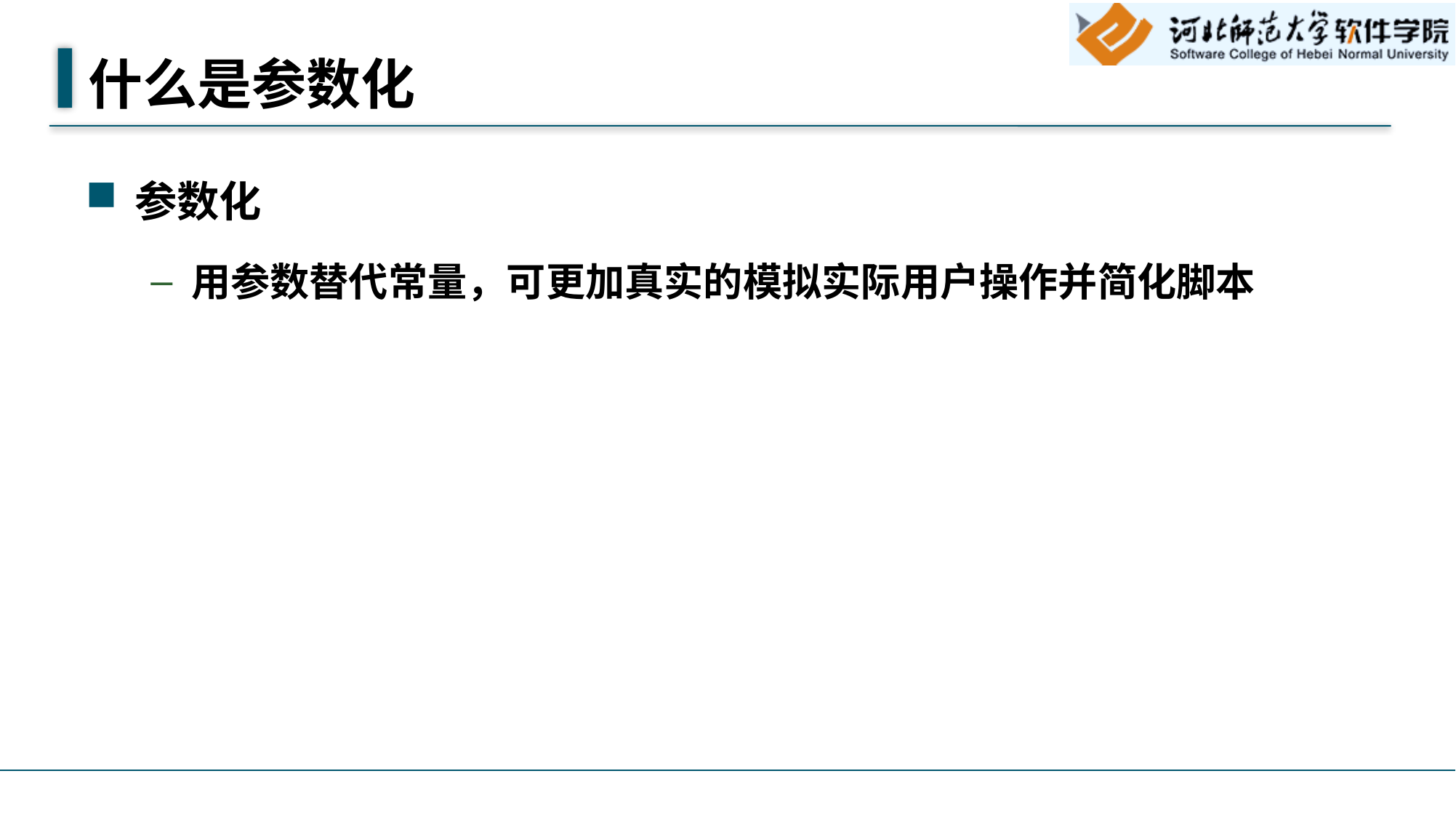

# 什么是参数化
参数化
用参数替代常量，可更加真实的模拟实际用户操作并简化脚本